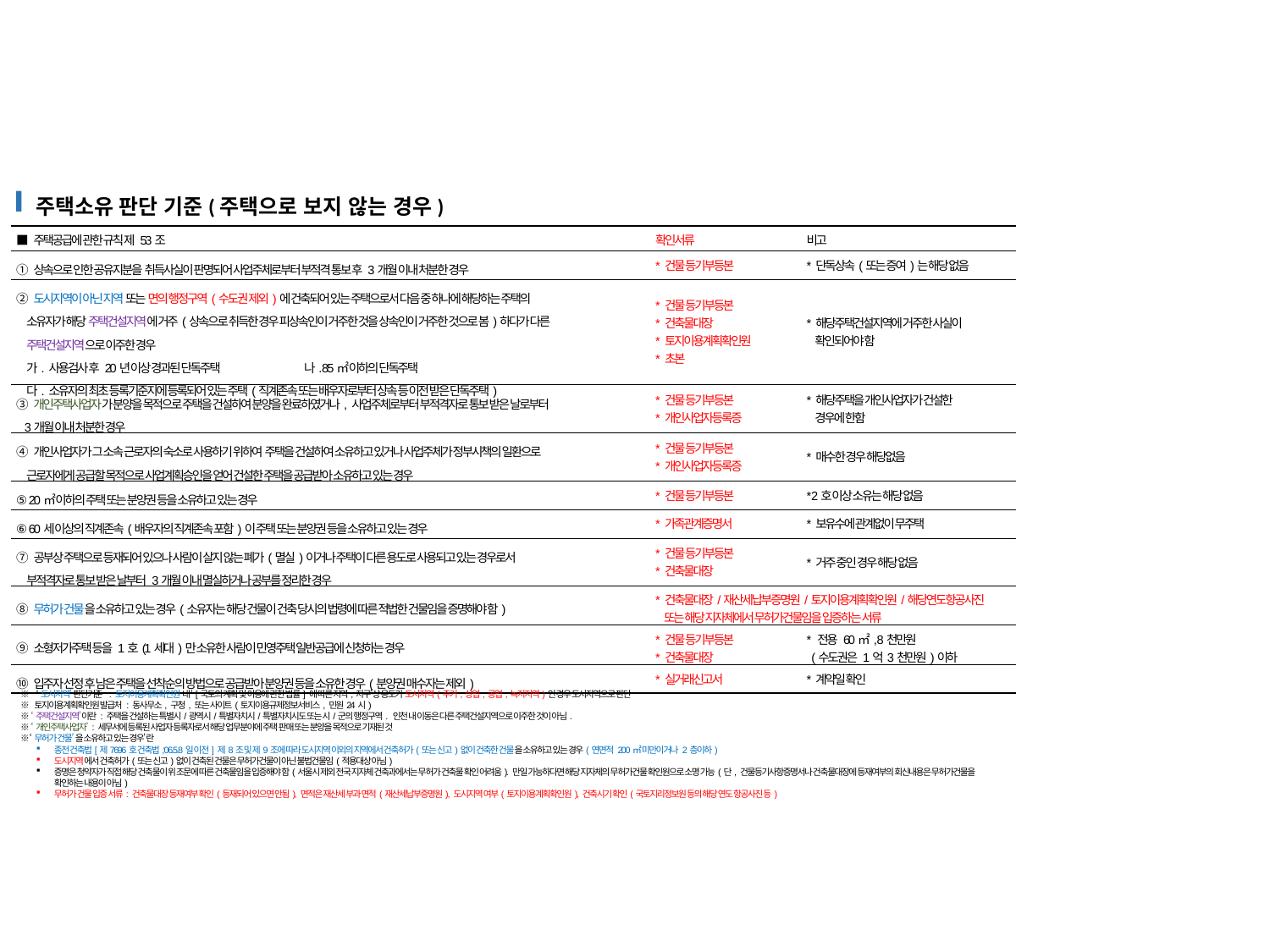

주택소유 판단 기준(주택으로 보지 않는 경우)

| ■ 주택공급에 관한 규칙 제 53조 | 확인서류 | 비고 |
| --- | --- | --- |
| ① 상속으로 인한 공유지분을 취득사실이 판명되어 사업주체로부터 부적격 통보 후 3개월 이내 처분한 경우 | \* 건물 등기부등본 | \* 단독상속(또는 증여)는 해당 없음 |
| ② 도시지역이 아닌 지역 또는 면의 행정구역(수도권 제외)에 건축되어 있는 주택으로서 다음 중 하나에 해당하는 주택의 소유자가 해당 주택건설지역에 거주(상속으로 취득한 경우 피상속인이 거주한 것을 상속인이 거주한 것으로 봄)하다가 다른 주택건설지역으로 이주한 경우 가. 사용검사 후 20년 이상 경과된 단독주택 나. 85㎡ 이하의 단독주택 다. 소유자의 최초 등록기준지에 등록되어 있는 주택(직계존속 또는 배우자로부터 상속 등 이전 받은 단독주택) | \* 건물 등기부등본 \* 건축물대장 \* 토지이용계획확인원 \* 초본 | \* 해당주택건설지역에 거주한 사실이 확인되어야 함 |
| ③ 개인주택사업자가 분양을 목적으로 주택을 건설하여 분양을 완료하였거나, 사업주체로부터 부적격자로 통보 받은 날로부터 3개월 이내 처분한 경우 | \* 건물 등기부등본 \* 개인사업자등록증 | \* 해당주택을 개인사업자가 건설한 경우에 한함 |
| ④ 개인사업자가 그 소속 근로자의 숙소로 사용하기 위하여 주택을 건설하여 소유하고 있거나 사업주체가 정부시책의 일환으로 근로자에게 공급할 목적으로 사업계획승인을 얻어 건설한 주택을 공급받아 소유하고 있는 경우 | \* 건물 등기부등본 \* 개인사업자등록증 | \* 매수한 경우 해당없음 |
| ⑤ 20㎡ 이하의 주택 또는 분양권 등을 소유하고 있는 경우 | \* 건물 등기부등본 | \* 2호 이상 소유는 해당 없음 |
| ⑥ 60세 이상의 직계존속(배우자의 직계존속 포함)이 주택 또는 분양권 등을 소유하고 있는 경우 | \* 가족관계증명서 | \* 보유수에 관계없이 무주택 |
| ⑦ 공부상 주택으로 등재되어 있으나 사람이 살지 않는 폐가(멸실)이거나 주택이 다른 용도로 사용되고 있는 경우로서 부적격자로 통보 받은 날부터 3개월 이내 멸실하거나 공부를 정리한 경우 | \* 건물 등기부등본 \* 건축물대장 | \* 거주 중인 경우 해당 없음 |
| ⑧ 무허가 건물을 소유하고 있는 경우(소유자는 해당 건물이 건축 당시의 법령에 따른 적법한 건물임을 증명해야 함) | \* 건축물대장/재산세납부증명원/토지이용계획확인원/해당연도항공사진 또는 해당 지자체에서 무허가건물임을 입증하는 서류 |  |
| ⑨ 소형저가주택 등을 1호(1세대)만 소유한 사람이 민영주택 일반공급에 신청하는 경우 | \* 건물 등기부등본 \* 건축물대장 | \* 전용 60㎡, 8천만원 (수도권은 1억3천만원)이하 |
| ⑩ 입주자 선정 후 남은 주택을 선착순의 방법으로 공급받아 분양권 등을 소유한 경우(분양권 매수자는 제외) | \* 실거래신고서 | \* 계약일 확인 |
※ ‘도시지역’ 판단기준  : 토지이용계획확인원 내 ‘[국토의 계획 및 이용에 관한 법률] 에 따른 지역,지구’ 상 용도가 도시지역(주거,상업,공업,녹지지역)인 경우 도시지역으로 판단
※  토지이용계획확인원 발급처 : 동사무소, 구청, 또는 사이트(토지이용규제정보서비스, 민원24시)
※ ‘주택건설지역’이란 : 주택을 건설하는 특별시/광역시/특별자치시/특별자치시도 또는 시/군의 행정구역.  인천 내 이동은 다른 주택건설지역으로 이주한 것이 아님.
※ ‘개인주택사업자’ : 세무서에 등록된 사업자 등록자로서 해당 업무분야에 주택 판매 또는 분양을 목적으로 기재된 것
※ ‘무허가 건물’ 을 소유하고 있는 경우’ 란
종전 건축법[제7696호 건축법,‘06.5.8일 이전] 제8조 및 제9조에 따라 도시지역 이외의 지역에서 건축허가(또는 신고)없이 건축한 건물을 소유하고 있는 경우(연면적 200㎡ 미만이거나 2층이하)
도시지역에서 건축허가(또는 신고)없이 건축된 건물은 무허가건물이 아닌 불법건물임(적용대상 아님)
증명은 청약자가 직접 해당 건축물이 위 조문에 따른 건축물임을 입증해야 함(서울시 제외 전국 지자체 건축과에서는 무허가 건축물 확인 어려움). 만일 가능하다면 해당 지자체의 무허가건물 확인원으로 소명 가능(단, 건물등기사항증명서나 건축물대장에 등재여부의 회신내용은 무허가건물을 확인하는 내용이 아님)
무허가 건물 입증 서류: 건축물대장 등재여부 확인(등재되어 있으면 안됨), 면적은 재산세 부과 면적(재산세납부증명원), 도시지역 여부(토지이용계획확인원), 건축시기 확인(국토지리정보원 등의 해당 연도 항공사진 등)